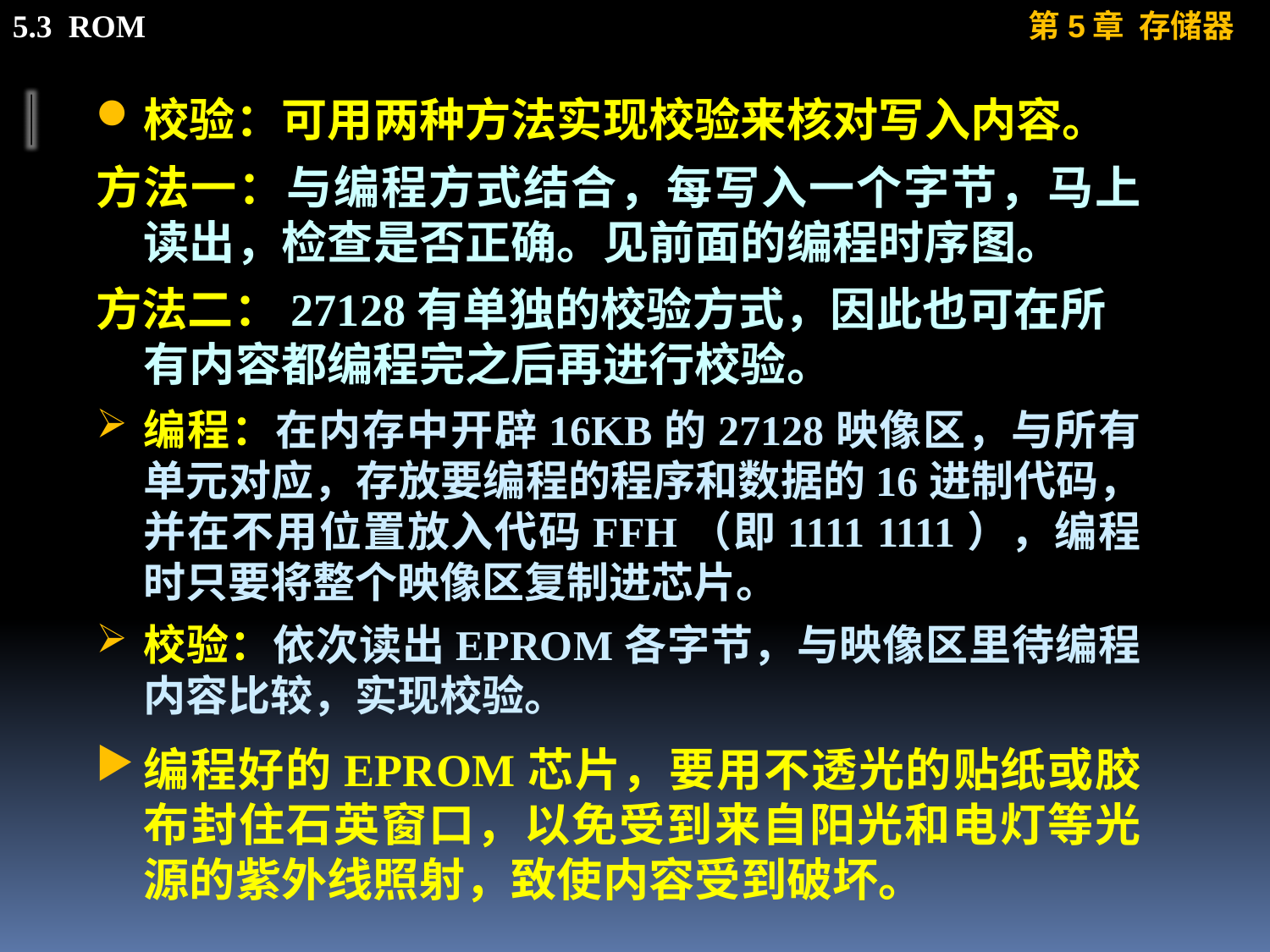

校验：可用两种方法实现校验来核对写入内容。
方法一：与编程方式结合，每写入一个字节，马上读出，检查是否正确。见前面的编程时序图。
方法二：27128有单独的校验方式，因此也可在所有内容都编程完之后再进行校验。
编程：在内存中开辟16KB的27128映像区，与所有单元对应，存放要编程的程序和数据的16进制代码，并在不用位置放入代码FFH（即1111 1111），编程时只要将整个映像区复制进芯片。
校验：依次读出EPROM各字节，与映像区里待编程内容比较，实现校验。
编程好的EPROM芯片，要用不透光的贴纸或胶布封住石英窗口，以免受到来自阳光和电灯等光源的紫外线照射，致使内容受到破坏。